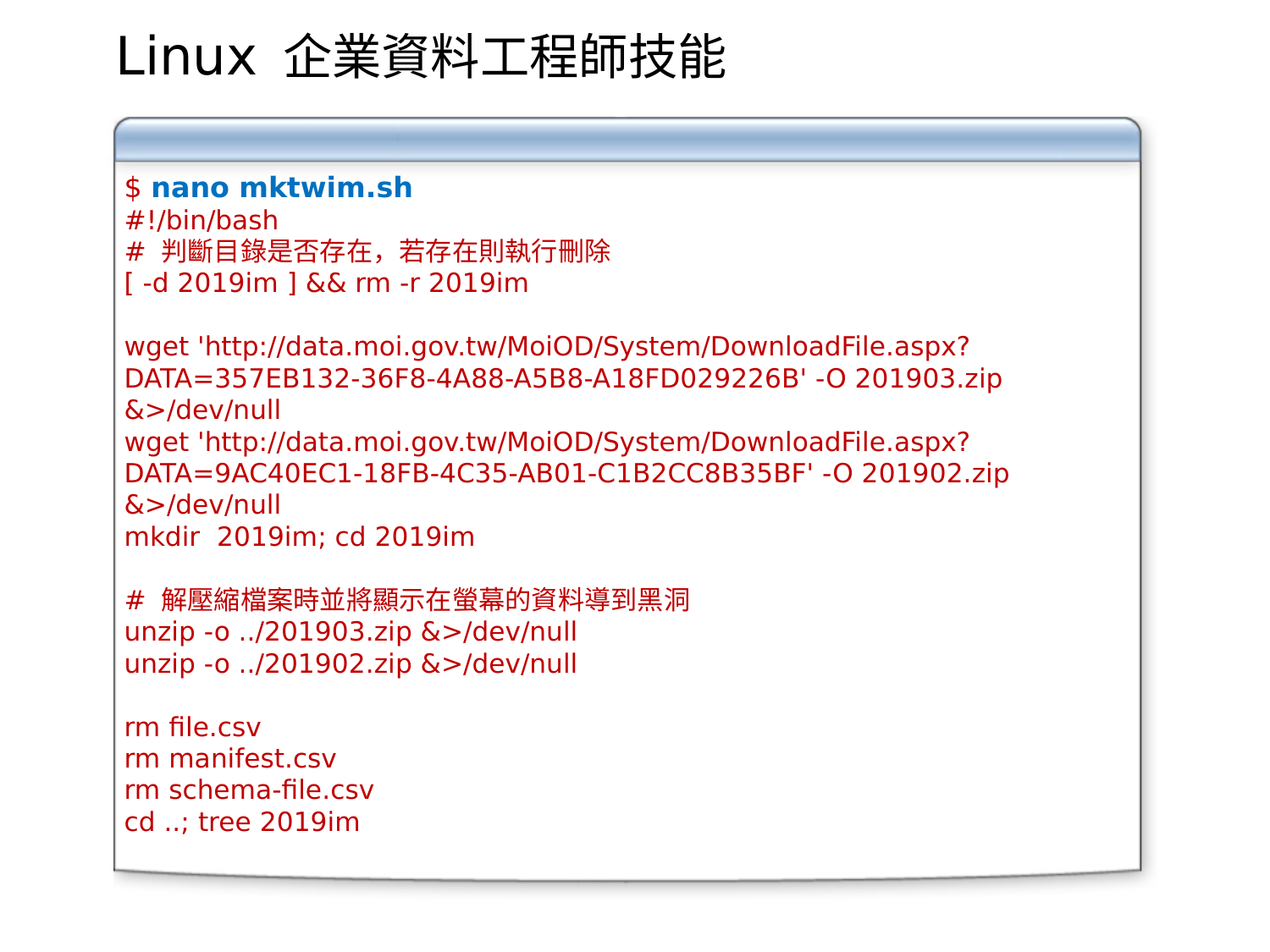

# Linux 企業資料工程師技能
$ nano mktwim.sh
#!/bin/bash
# 判斷目錄是否存在，若存在則執行刪除
[ -d 2019im ] && rm -r 2019im

wget 'http://data.moi.gov.tw/MoiOD/System/DownloadFile.aspx?DATA=357EB132-36F8-4A88-A5B8-A18FD029226B' -O 201903.zip &>/dev/null
wget 'http://data.moi.gov.tw/MoiOD/System/DownloadFile.aspx?DATA=9AC40EC1-18FB-4C35-AB01-C1B2CC8B35BF' -O 201902.zip &>/dev/null
mkdir  2019im; cd 2019im

# 解壓縮檔案時並將顯示在螢幕的資料導到黑洞
unzip -o ../201903.zip &>/dev/null
unzip -o ../201902.zip &>/dev/null

rm file.csv
rm manifest.csv
rm schema-file.csv
cd ..; tree 2019im